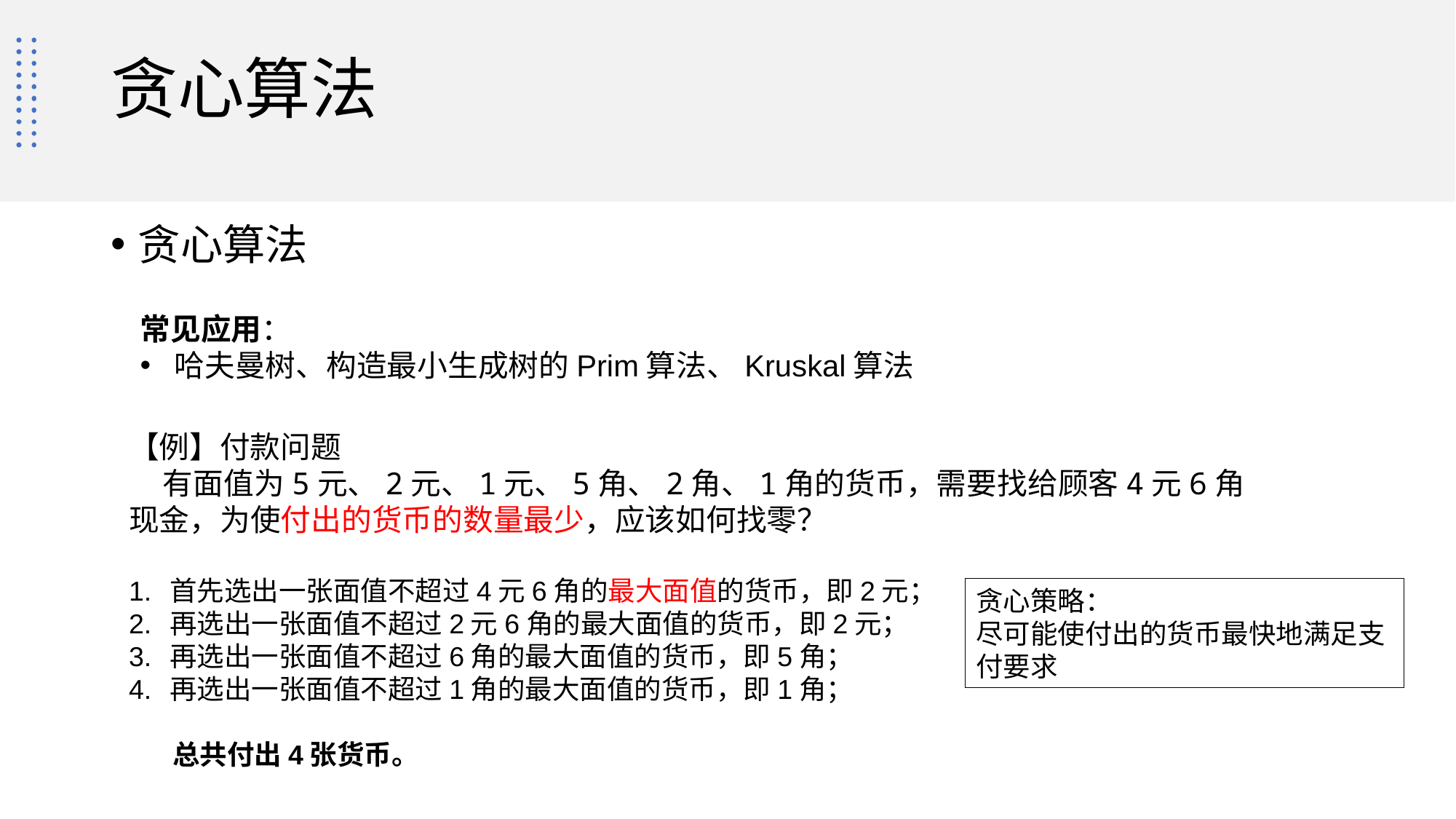

# 贪心算法
贪心算法
常见应用：
哈夫曼树、构造最小生成树的Prim算法、Kruskal算法
【例】付款问题
    有面值为5元、2元、1元、5角、2角、1角的货币，需要找给顾客4元6角现金，为使付出的货币的数量最少，应该如何找零？

首先选出一张面值不超过4元6角的最大面值的货币，即2元；
再选出一张面值不超过2元6角的最大面值的货币，即2元；
再选出一张面值不超过6角的最大面值的货币，即5角；
再选出一张面值不超过1角的最大面值的货币，即1角；

      总共付出4张货币。
贪心策略：
尽可能使付出的货币最快地满足支付要求